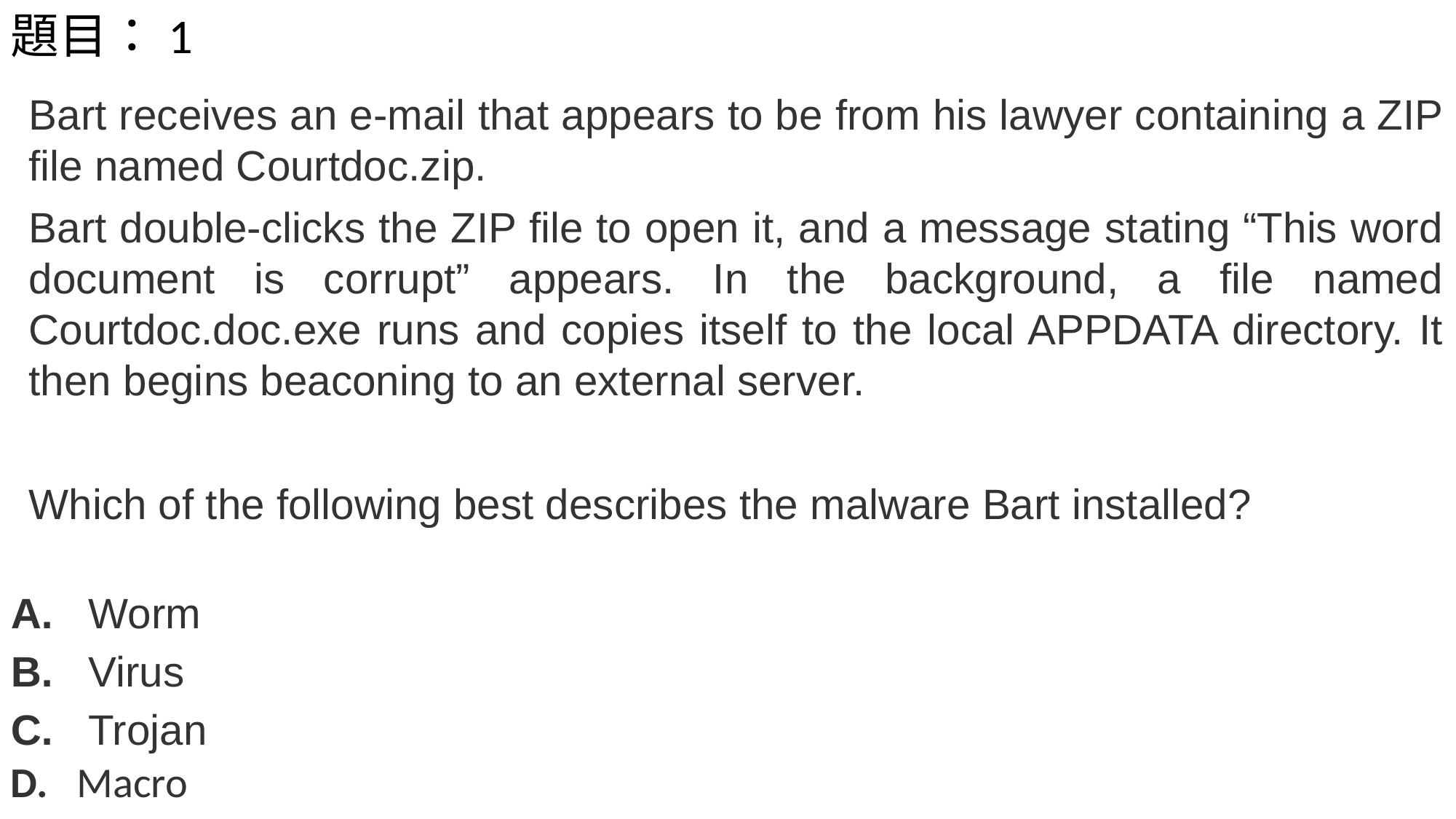

題目：1
Bart receives an e-mail that appears to be from his lawyer containing a ZIP file named Courtdoc.zip.
Bart double-clicks the ZIP file to open it, and a message stating “This word document is corrupt” appears. In the background, a file named Courtdoc.doc.exe runs and copies itself to the local APPDATA directory. It then begins beaconing to an external server.

Which of the following best describes the malware Bart installed?

A.   Worm
B.   Virus
C.   Trojan
D.   Macro